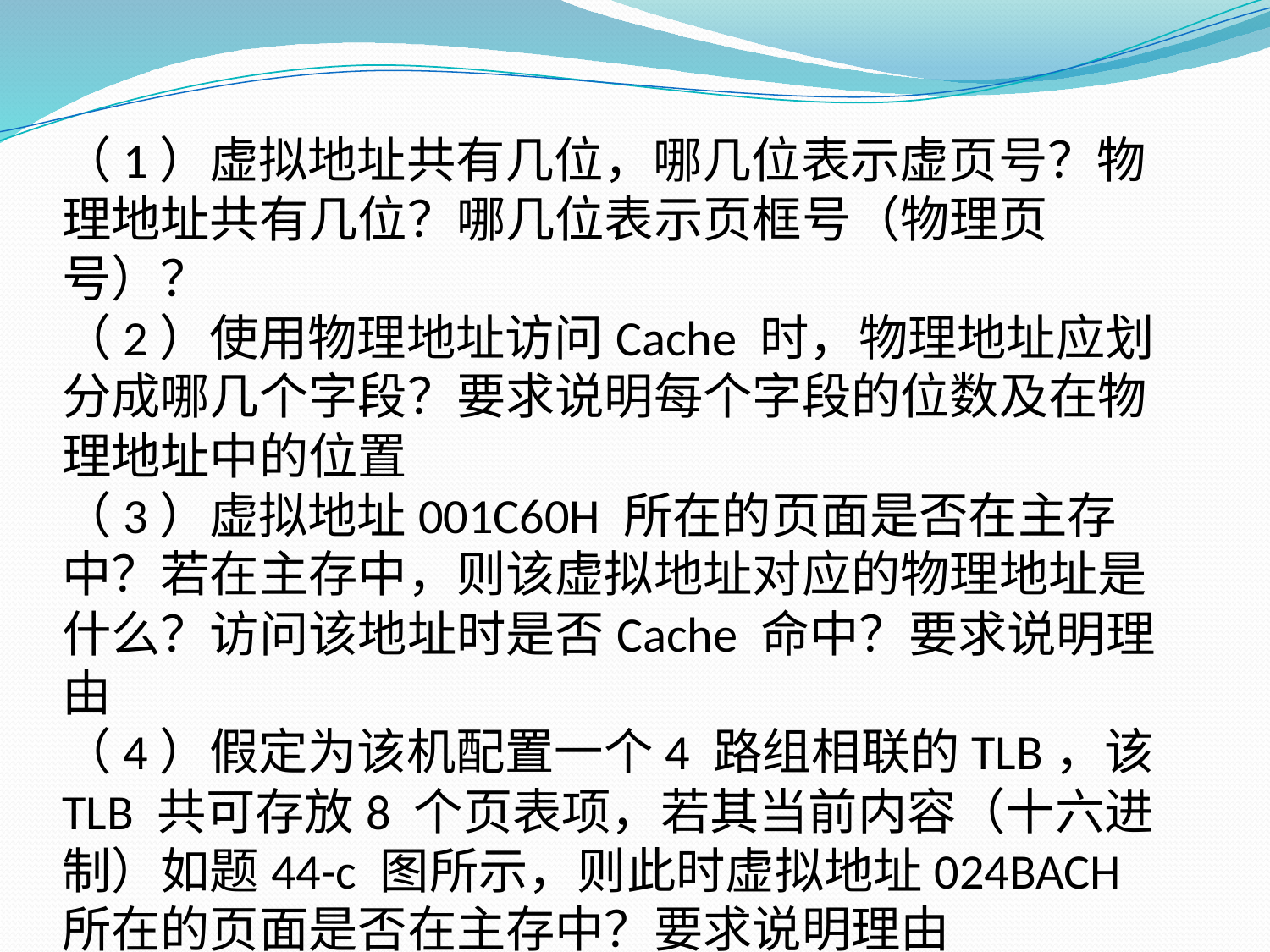

（1）虚拟地址共有几位，哪几位表示虚页号？物理地址共有几位？哪几位表示页框号（物理页号）？
（2）使用物理地址访问Cache 时，物理地址应划分成哪几个字段？要求说明每个字段的位数及在物理地址中的位置
（3）虚拟地址001C60H 所在的页面是否在主存中？若在主存中，则该虚拟地址对应的物理地址是什么？访问该地址时是否Cache 命中？要求说明理由
（4）假定为该机配置一个4 路组相联的TLB，该TLB 共可存放8 个页表项，若其当前内容（十六进制）如题44-c 图所示，则此时虚拟地址024BACH 所在的页面是否在主存中？要求说明理由